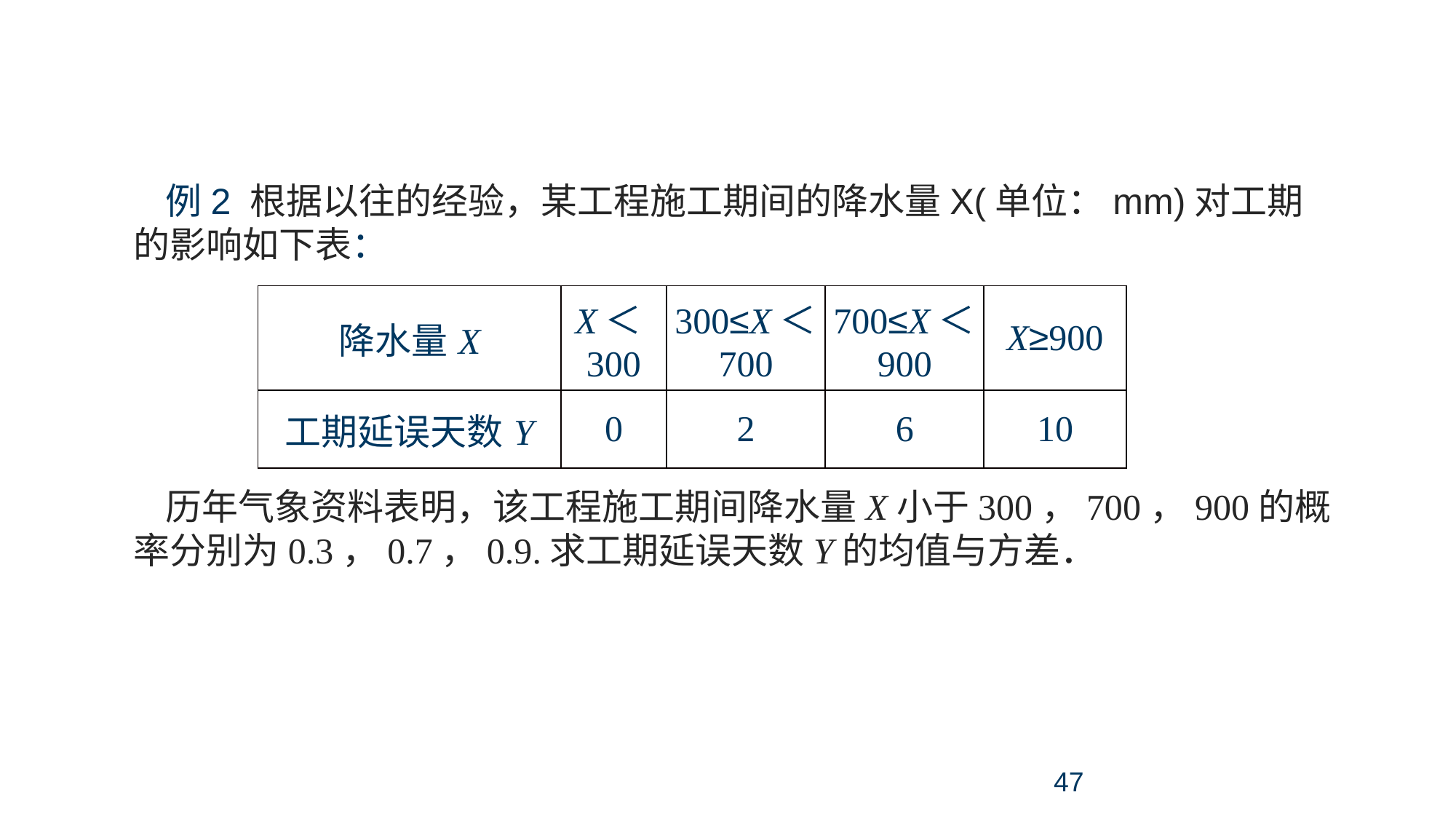

考点二  离散型随机变量及其分布列、数学期望与方差
例2 根据以往的经验，某工程施工期间的降水量X(单位：mm)对工期的影响如下表：

历年气象资料表明，该工程施工期间降水量X小于300，700，900的概率分别为0.3，0.7，0.9.求工期延误天数Y的均值与方差．
| 降水量X | X＜300 | 300≤X＜700 | 700≤X＜900 | X≥900 |
| --- | --- | --- | --- | --- |
| 工期延误天数Y | 0 | 2 | 6 | 10 |
47